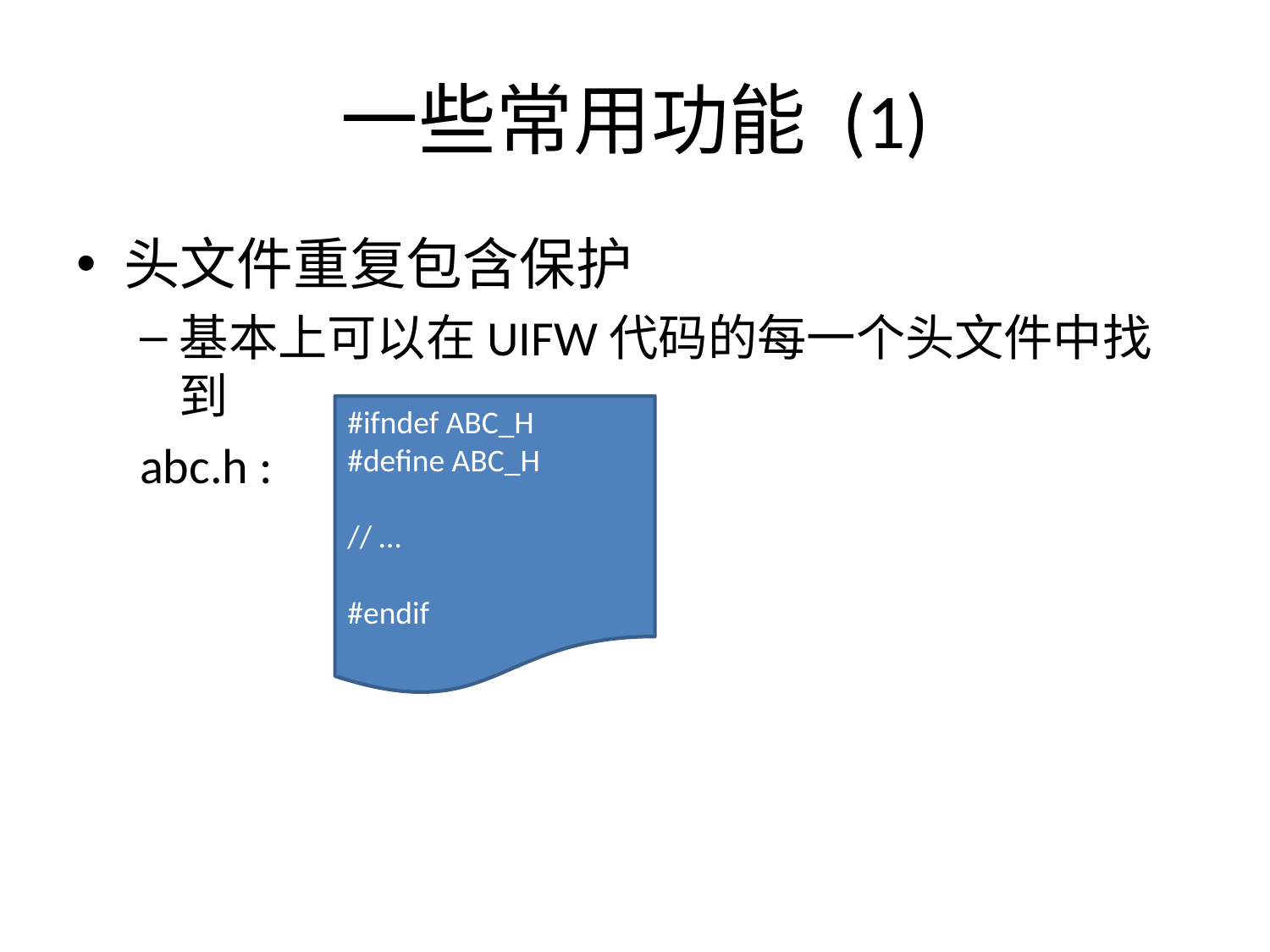

# 一些常用功能 (1)
头文件重复包含保护
基本上可以在UIFW代码的每一个头文件中找到
abc.h :

#ifndef ABC_H
#define ABC_H

// …

#endif